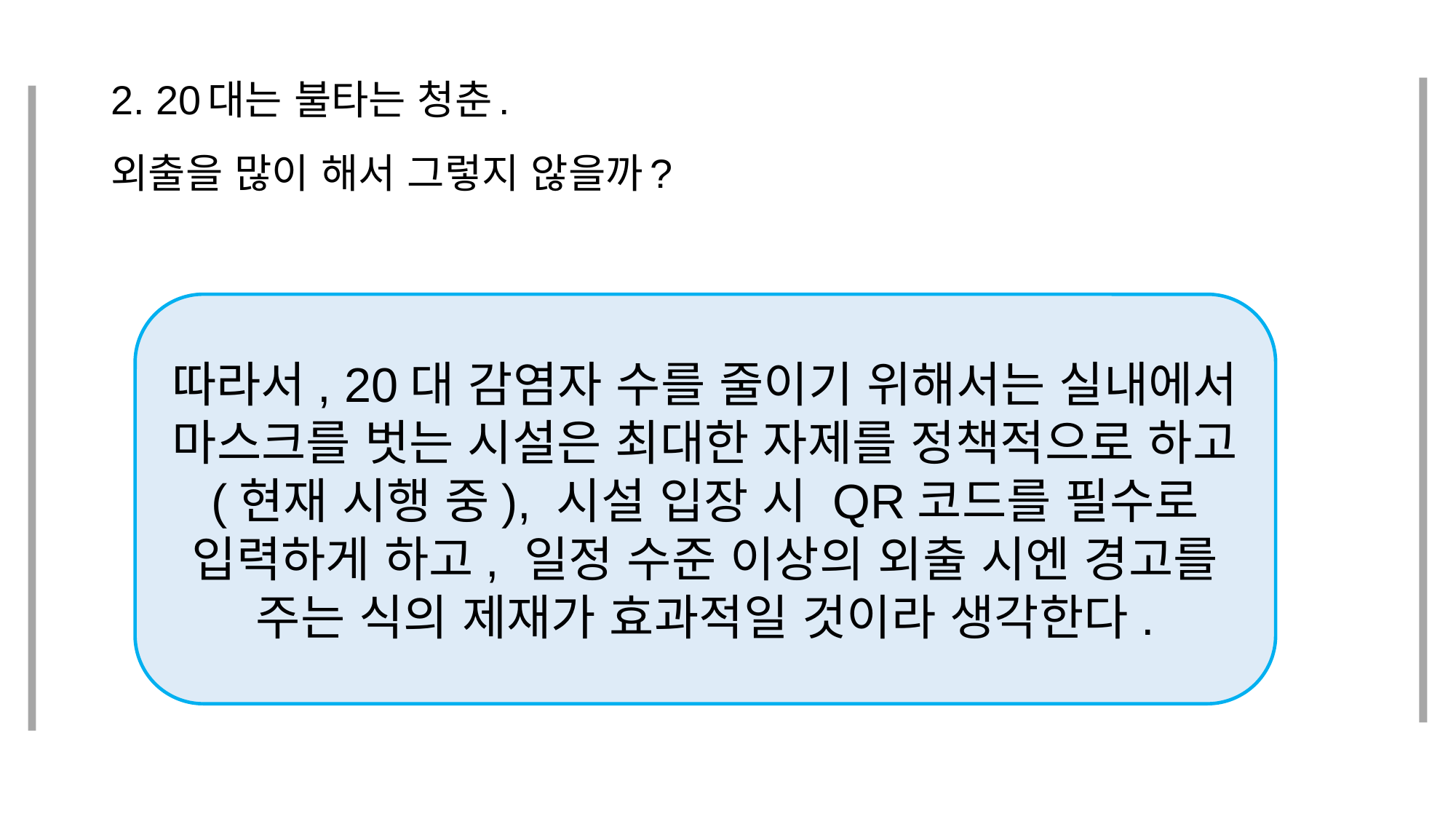

# 2. 20대는 불타는 청춘. 외출을 많이 해서 그렇지 않을까?

따라서, 20대 감염자 수를 줄이기 위해서는 실내에서 마스크를 벗는 시설은 최대한 자제를 정책적으로 하고 (현재 시행 중), 시설 입장 시 QR코드를 필수로 입력하게 하고, 일정 수준 이상의 외출 시엔 경고를 주는 식의 제재가 효과적일 것이라 생각한다.
해결책 :